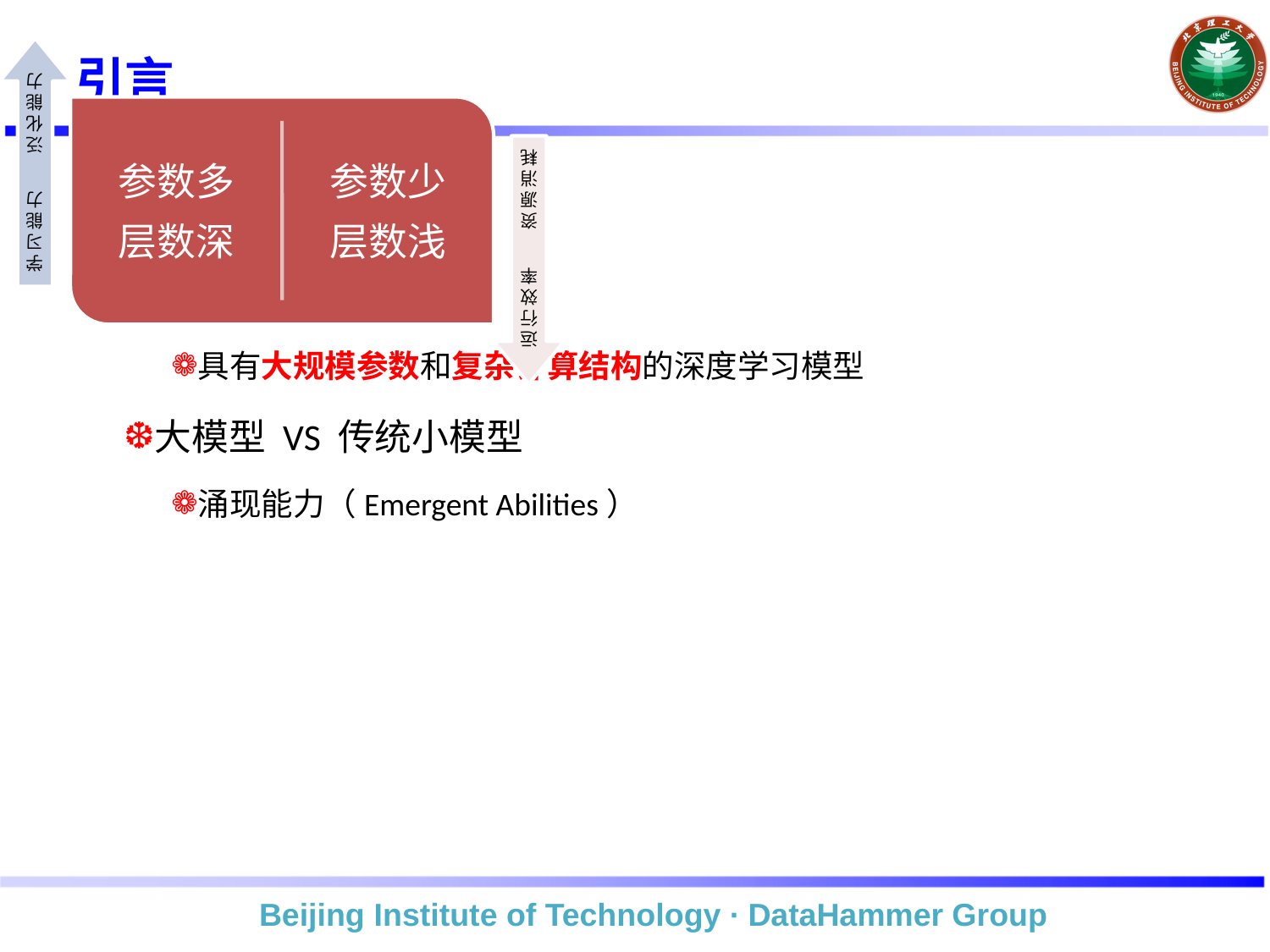

# 引言
大模型的定义
什么是大模型？
具有大规模参数和复杂计算结构的深度学习模型
大模型 VS 传统小模型
涌现能力（Emergent Abilities）

学习能力

泛化能力
运行效率

资源消耗
参数多
层数深
参数少
层数浅